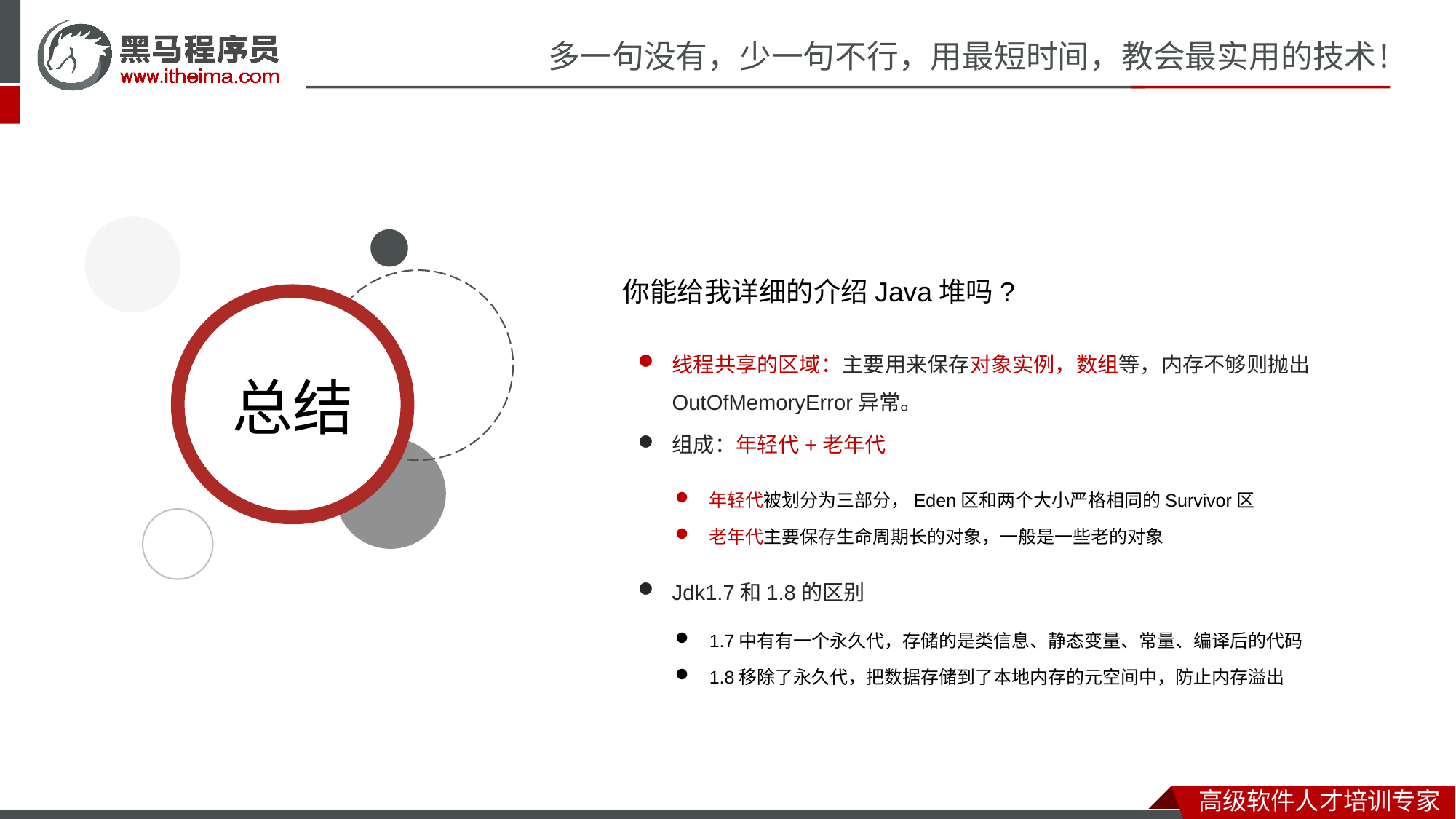

你能给我详细的介绍Java堆吗?
线程共享的区域：主要用来保存对象实例，数组等，内存不够则抛出OutOfMemoryError异常。
组成：年轻代+老年代

年轻代被划分为三部分，Eden区和两个大小严格相同的Survivor区
老年代主要保存生命周期长的对象，一般是一些老的对象

Jdk1.7和1.8的区别

1.7中有有一个永久代，存储的是类信息、静态变量、常量、编译后的代码
1.8移除了永久代，把数据存储到了本地内存的元空间中，防止内存溢出